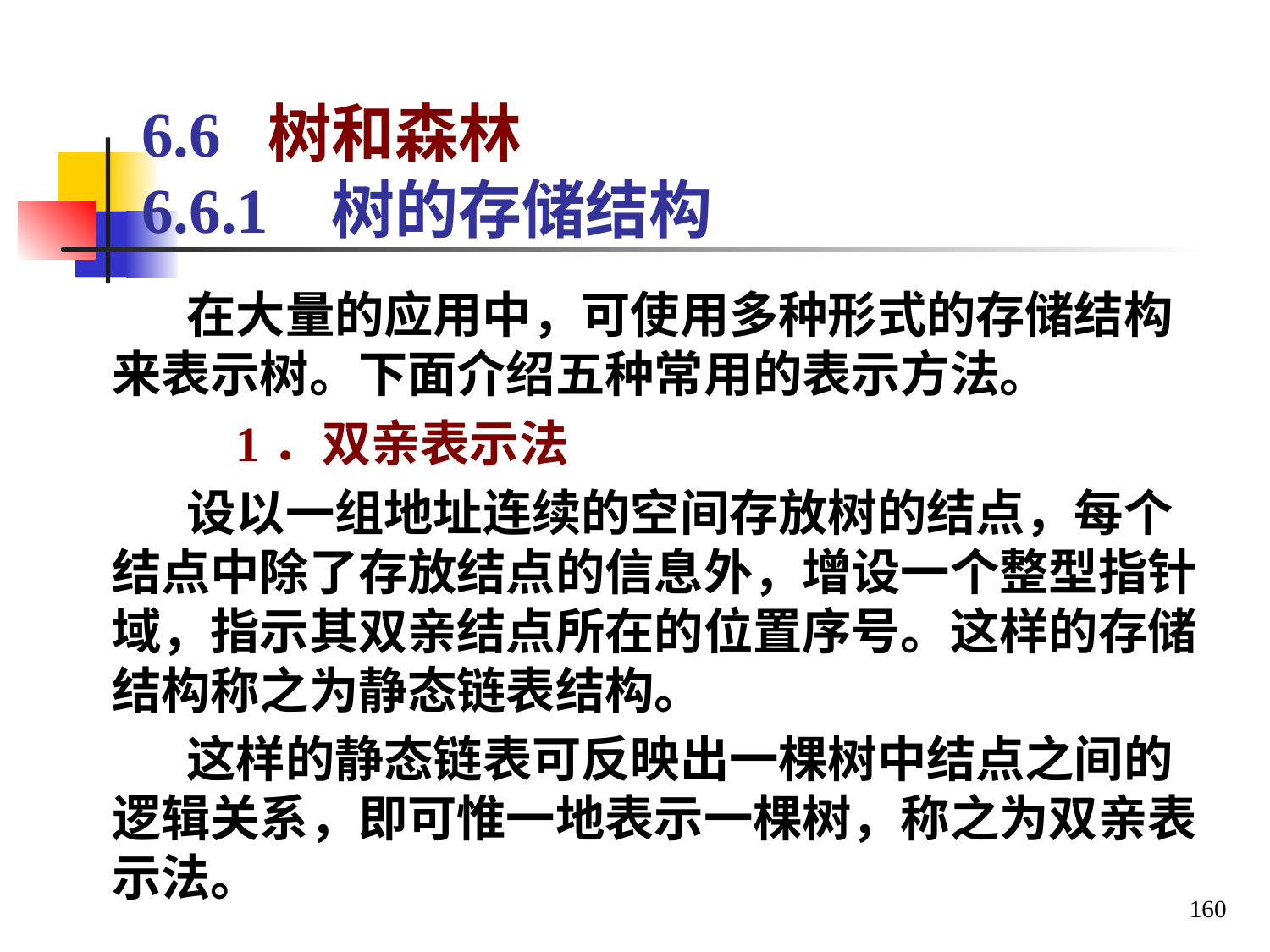

# 6.6  树和森林 6.6.1   树的存储结构
在大量的应用中，可使用多种形式的存储结构来表示树。下面介绍五种常用的表示方法。
    1．双亲表示法
设以一组地址连续的空间存放树的结点，每个结点中除了存放结点的信息外，增设一个整型指针域，指示其双亲结点所在的位置序号。这样的存储结构称之为静态链表结构。
这样的静态链表可反映出一棵树中结点之间的逻辑关系，即可惟一地表示一棵树，称之为双亲表示法。
160